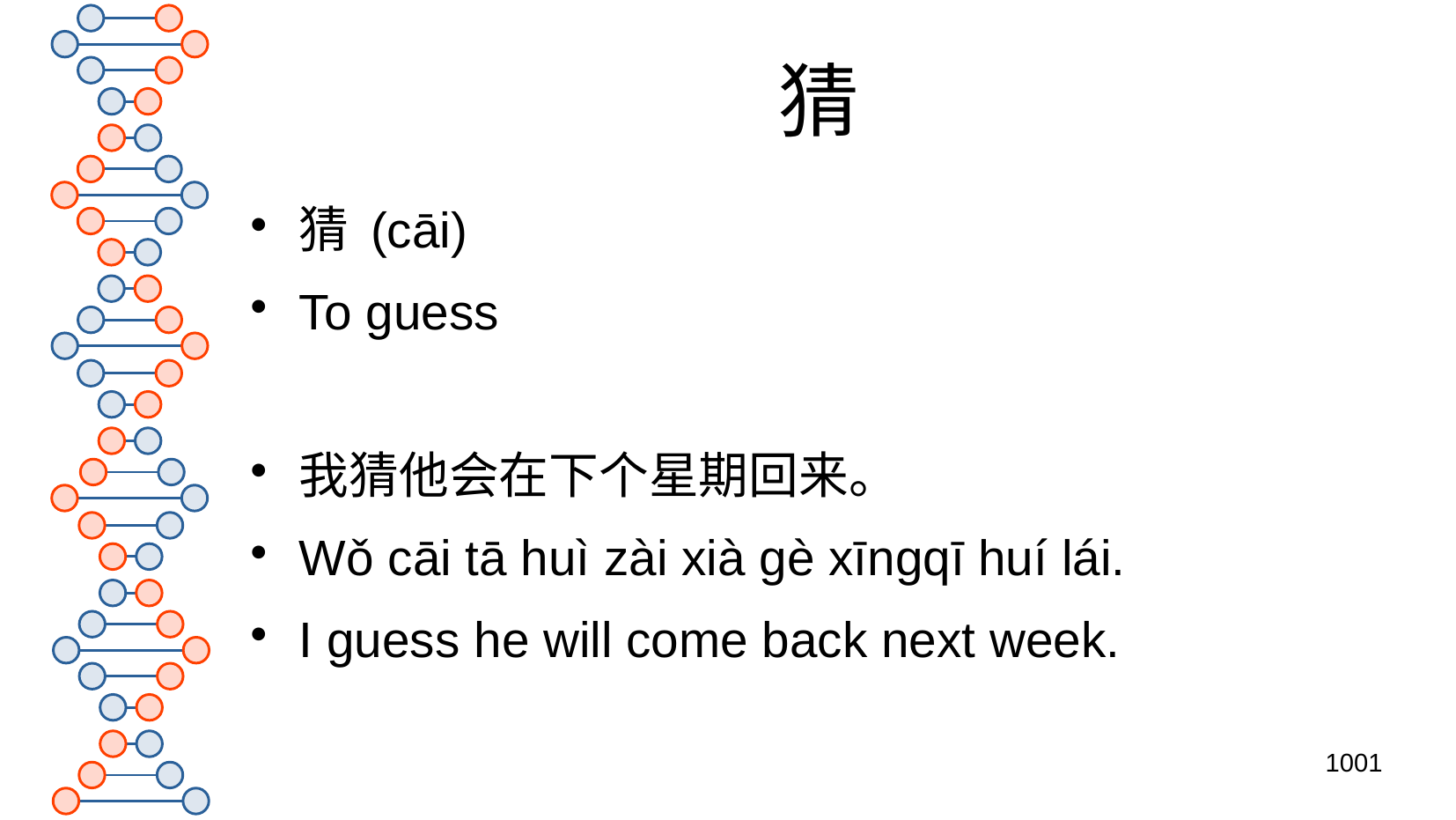

# 猜
猜 (cāi)
To guess

我猜他会在下个星期回来。
Wǒ cāi tā huì zài xià gè xīngqī huí lái.
I guess he will come back next week.

1001